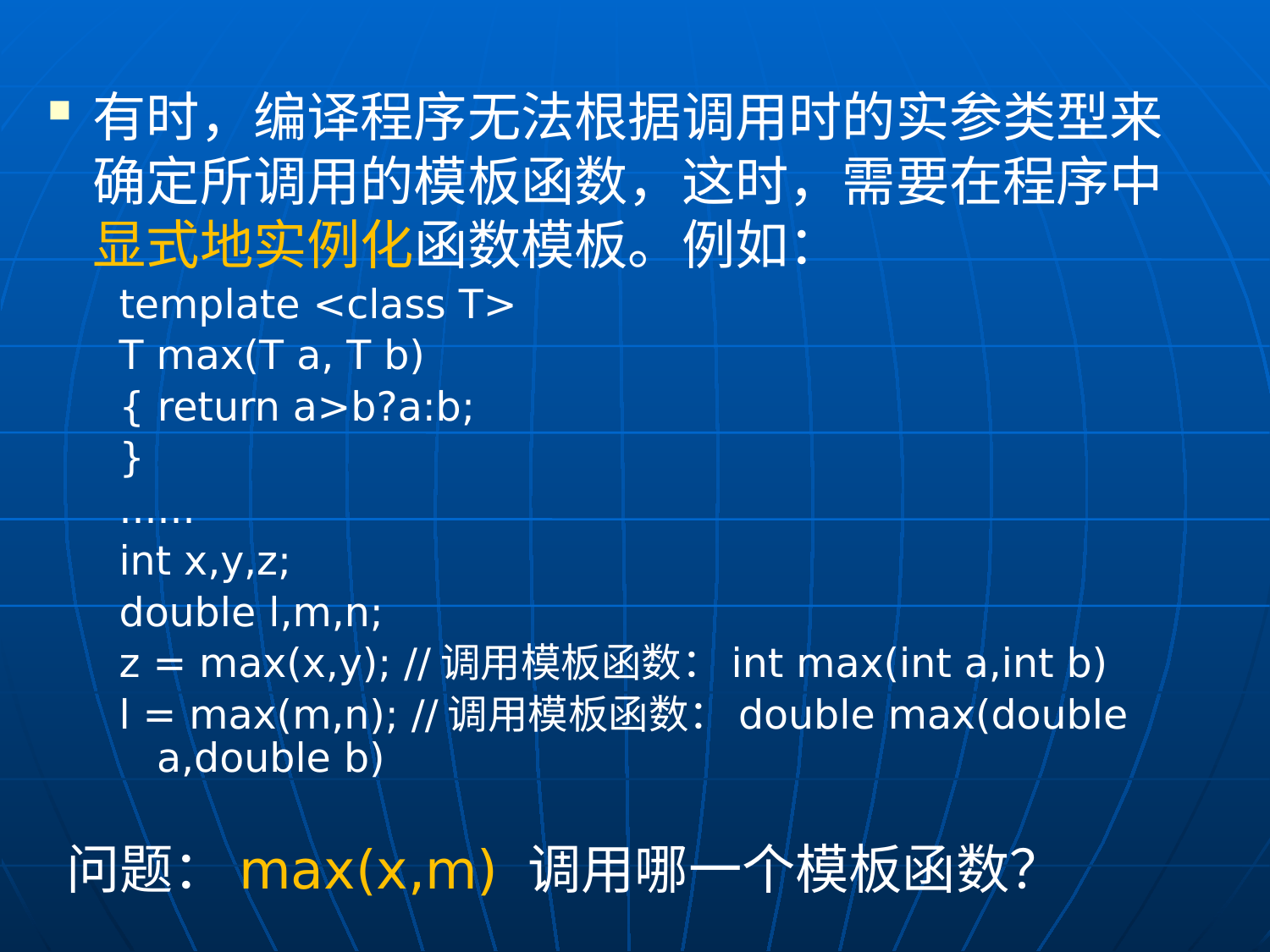

有时，编译程序无法根据调用时的实参类型来确定所调用的模板函数，这时，需要在程序中显式地实例化函数模板。例如：
template <class T>
T max(T a, T b)
{ return a>b?a:b;
}
......
int x,y,z;
double l,m,n;
z = max(x,y); //调用模板函数：int max(int a,int b)
l = max(m,n); //调用模板函数：double max(double a,double b)

问题：max(x,m) 调用哪一个模板函数？